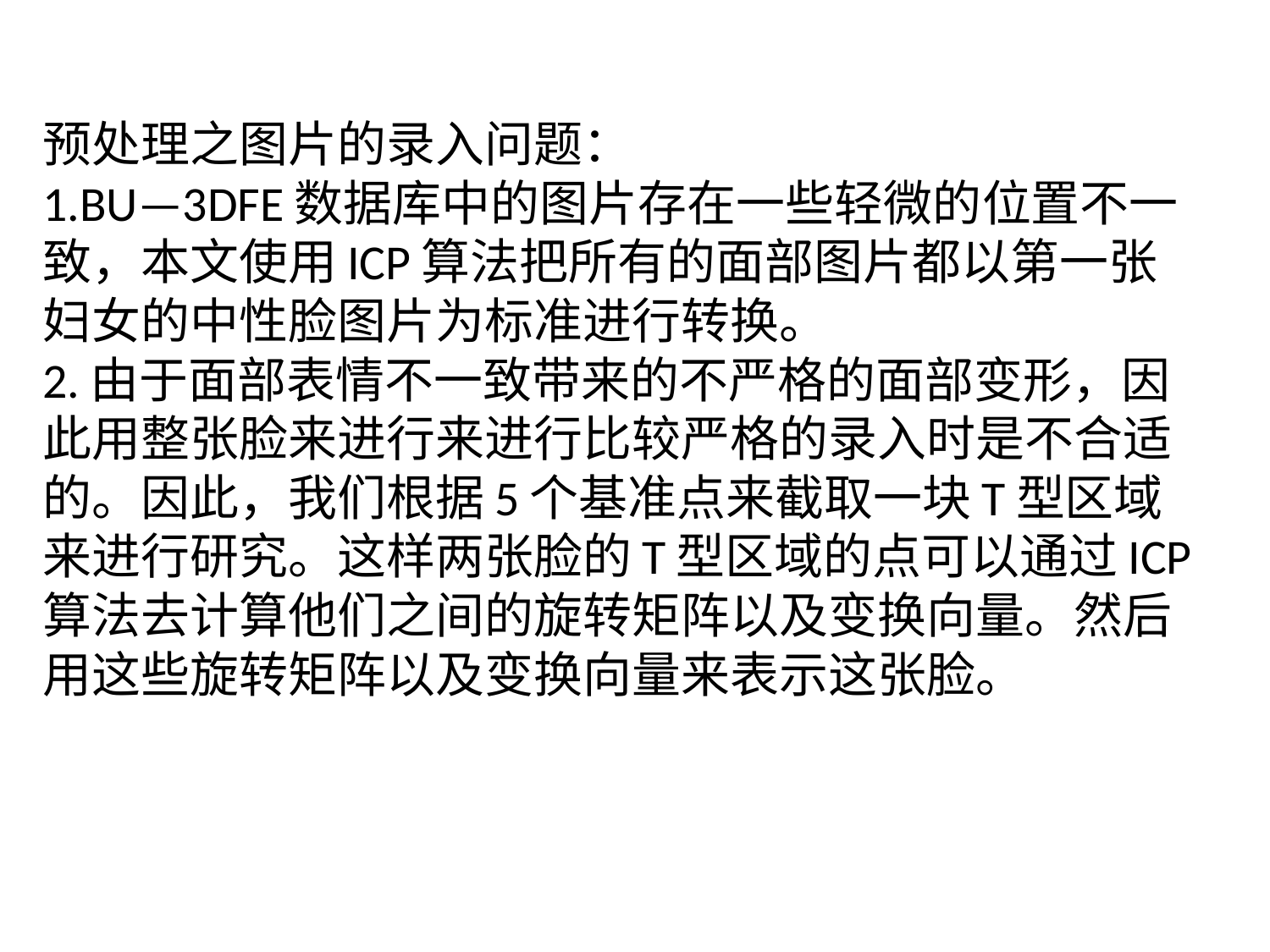

# 预处理之图片的录入问题： 1.BU—3DFE数据库中的图片存在一些轻微的位置不一致，本文使用ICP算法把所有的面部图片都以第一张妇女的中性脸图片为标准进行转换。 2.由于面部表情不一致带来的不严格的面部变形，因此用整张脸来进行来进行比较严格的录入时是不合适的。因此，我们根据5个基准点来截取一块T型区域来进行研究。这样两张脸的T型区域的点可以通过ICP算法去计算他们之间的旋转矩阵以及变换向量。然后用这些旋转矩阵以及变换向量来表示这张脸。